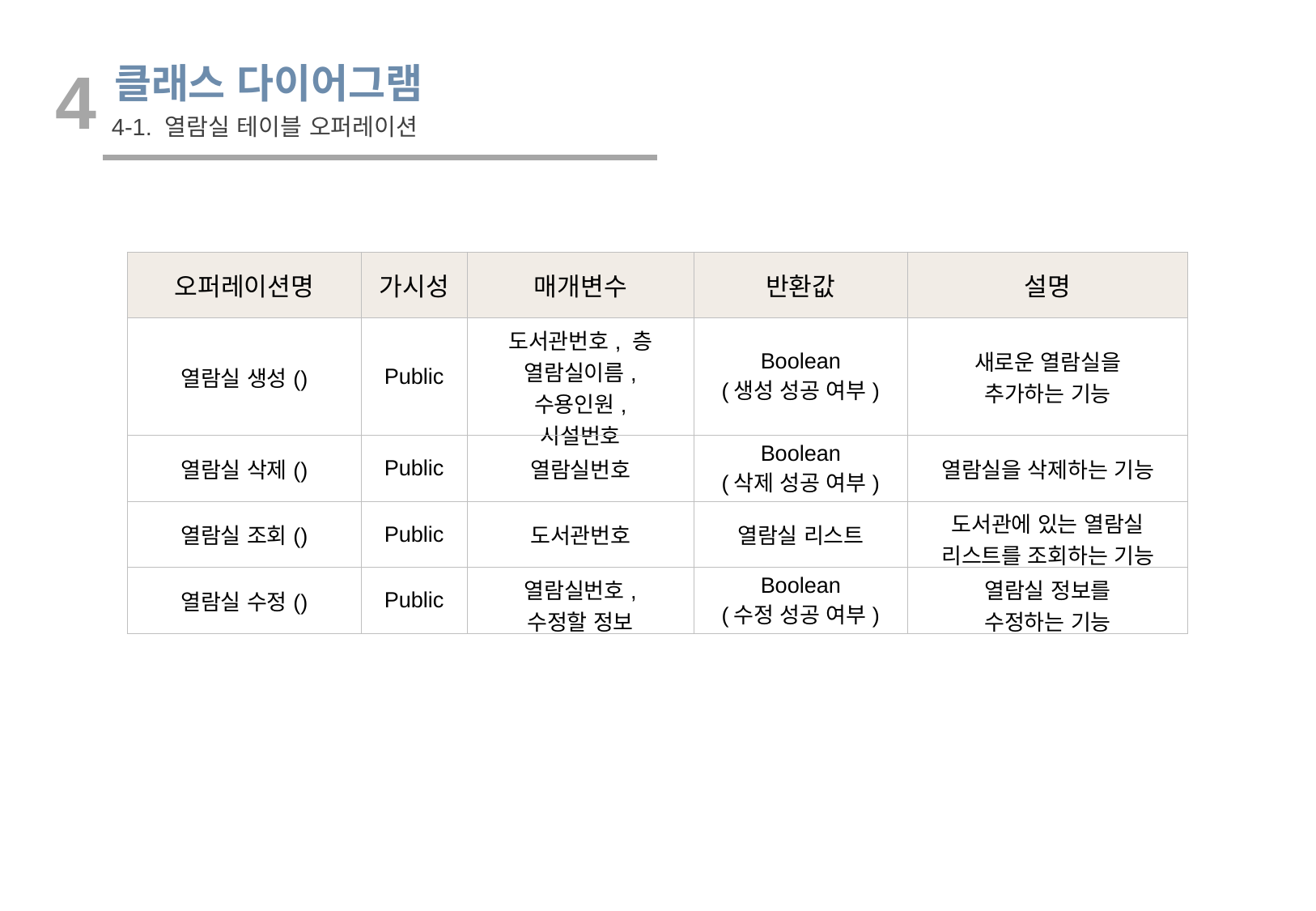

4
클래스 다이어그램
4-1. 열람실 테이블 오퍼레이션
| 오퍼레이션명 | 가시성 | 매개변수 | 반환값 | 설명 |
| --- | --- | --- | --- | --- |
| 열람실 생성() | Public | 도서관번호, 층 열람실이름, 수용인원, 시설번호 | Boolean (생성 성공 여부) | 새로운 열람실을 추가하는 기능 |
| 열람실 삭제() | Public | 열람실번호 | Boolean (삭제 성공 여부) | 열람실을 삭제하는 기능 |
| 열람실 조회() | Public | 도서관번호 | 열람실 리스트 | 도서관에 있는 열람실 리스트를 조회하는 기능 |
| 열람실 수정() | Public | 열람실번호, 수정할 정보 | Boolean (수정 성공 여부) | 열람실 정보를 수정하는 기능 |